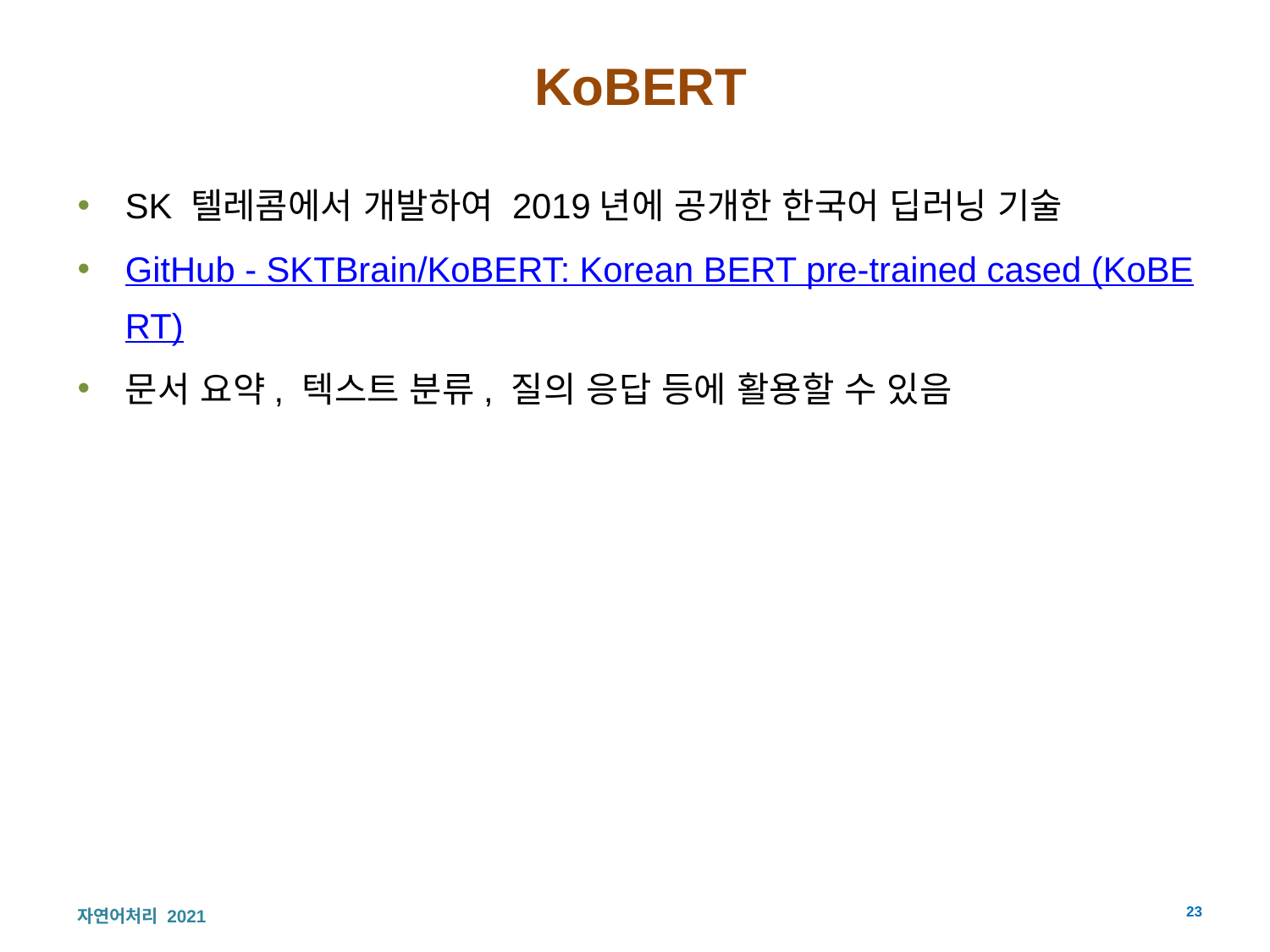

# KoBERT
SK 텔레콤에서 개발하여 2019년에 공개한 한국어 딥러닝 기술
GitHub - SKTBrain/KoBERT: Korean BERT pre-trained cased (KoBERT)
문서 요약, 텍스트 분류, 질의 응답 등에 활용할 수 있음